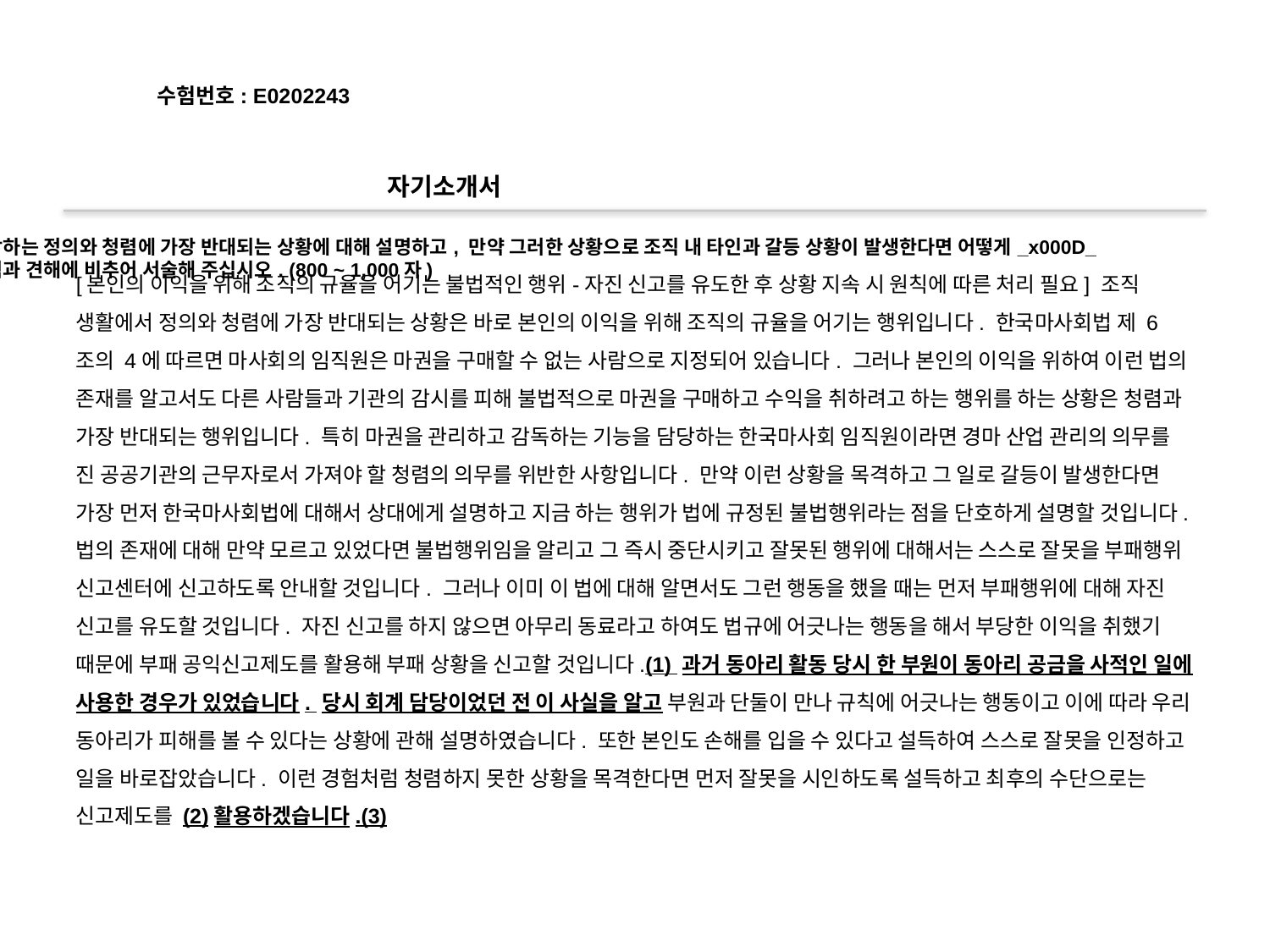

수험번호: E0202243
#

자기소개서

조직 생활에서 본인이 생각하는 정의와 청렴에 가장 반대되는 상황에 대해 설명하고, 만약 그러한 상황으로 조직 내 타인과 갈등 상황이 발생한다면 어떻게_x000D_
대처할 것인지 본인의 경험과 견해에 비추어 서술해 주십시오. (800 ~ 1,000자)

[본인의 이익을 위해 조직의 규율을 어기는 불법적인 행위-자진 신고를 유도한 후 상황 지속 시 원칙에 따른 처리 필요] 조직 생활에서 정의와 청렴에 가장 반대되는 상황은 바로 본인의 이익을 위해 조직의 규율을 어기는 행위입니다. 한국마사회법 제 6조의 4에 따르면 마사회의 임직원은 마권을 구매할 수 없는 사람으로 지정되어 있습니다. 그러나 본인의 이익을 위하여 이런 법의 존재를 알고서도 다른 사람들과 기관의 감시를 피해 불법적으로 마권을 구매하고 수익을 취하려고 하는 행위를 하는 상황은 청렴과 가장 반대되는 행위입니다. 특히 마권을 관리하고 감독하는 기능을 담당하는 한국마사회 임직원이라면 경마 산업 관리의 의무를 진 공공기관의 근무자로서 가져야 할 청렴의 의무를 위반한 사항입니다. 만약 이런 상황을 목격하고 그 일로 갈등이 발생한다면 가장 먼저 한국마사회법에 대해서 상대에게 설명하고 지금 하는 행위가 법에 규정된 불법행위라는 점을 단호하게 설명할 것입니다. 법의 존재에 대해 만약 모르고 있었다면 불법행위임을 알리고 그 즉시 중단시키고 잘못된 행위에 대해서는 스스로 잘못을 부패행위 신고센터에 신고하도록 안내할 것입니다. 그러나 이미 이 법에 대해 알면서도 그런 행동을 했을 때는 먼저 부패행위에 대해 자진 신고를 유도할 것입니다. 자진 신고를 하지 않으면 아무리 동료라고 하여도 법규에 어긋나는 행동을 해서 부당한 이익을 취했기 때문에 부패 공익신고제도를 활용해 부패 상황을 신고할 것입니다.(1) 과거 동아리 활동 당시 한 부원이 동아리 공금을 사적인 일에 사용한 경우가 있었습니다. 당시 회계 담당이었던 전 이 사실을 알고 부원과 단둘이 만나 규칙에 어긋나는 행동이고 이에 따라 우리 동아리가 피해를 볼 수 있다는 상황에 관해 설명하였습니다. 또한 본인도 손해를 입을 수 있다고 설득하여 스스로 잘못을 인정하고 일을 바로잡았습니다. 이런 경험처럼 청렴하지 못한 상황을 목격한다면 먼저 잘못을 시인하도록 설득하고 최후의 수단으로는 신고제도를 (2)활용하겠습니다.(3)

자기소개서 기반 면접 질문 제안

(1) 부패행위 신고센터에 신고를 유도하는 과정에서의 어려움은 무엇이었나요?
(2) 부패 공익신고제도를 활용해 부패 상황을 신고한 경험에서 배운 점은 무엇인가요?
(3) 동아리 활동 시 규칙에 어긋난 행동을 한 부원의 설득 과정에서 중요했던 점은 무엇인가요?